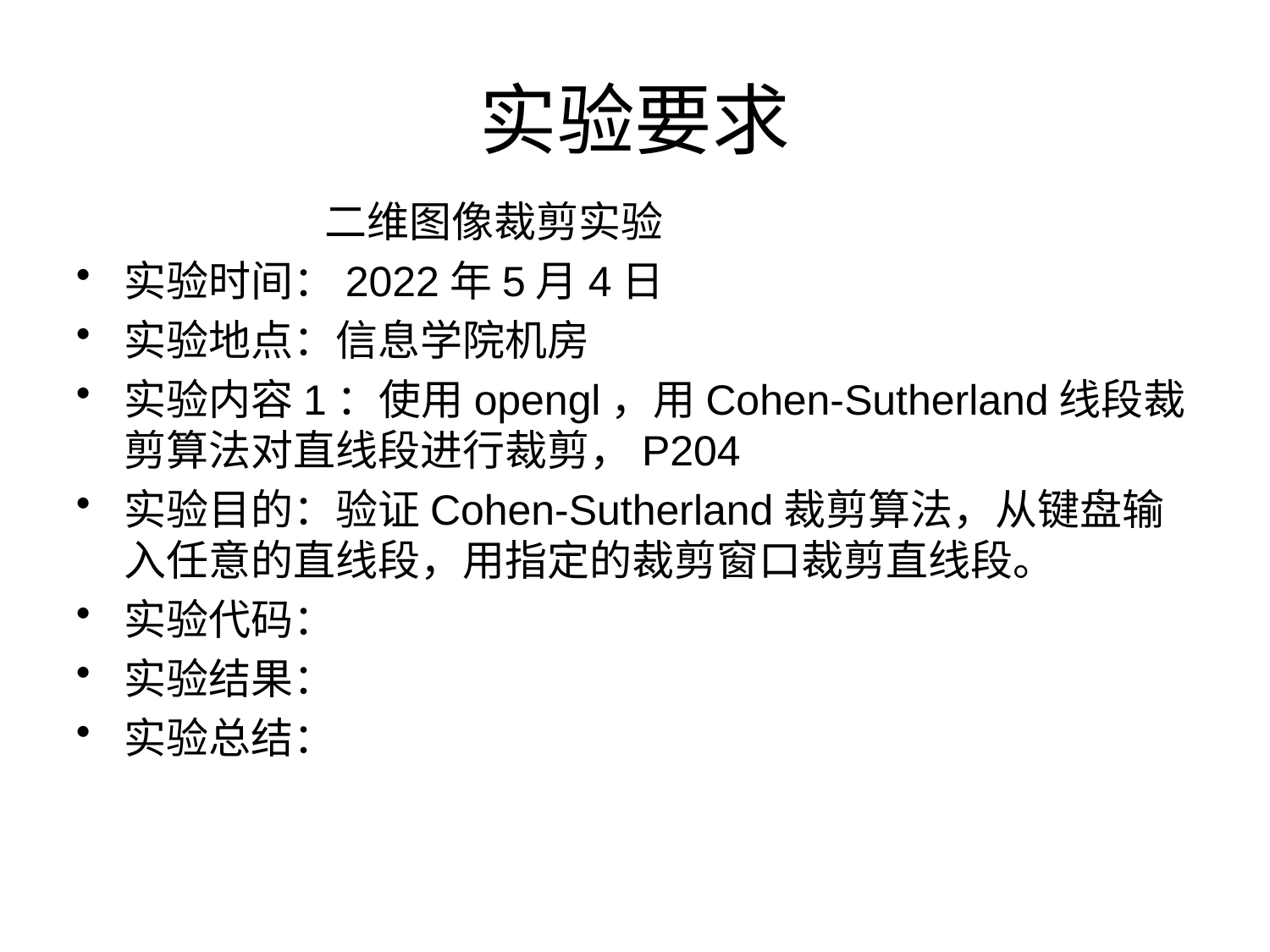

# 实验要求
                         二维图像裁剪实验
实验时间：2022年5月4日
实验地点：信息学院机房
实验内容1：使用opengl，用Cohen-Sutherland线段裁剪算法对直线段进行裁剪，P204
实验目的：验证Cohen-Sutherland裁剪算法，从键盘输入任意的直线段，用指定的裁剪窗口裁剪直线段。
实验代码：
实验结果：
实验总结：